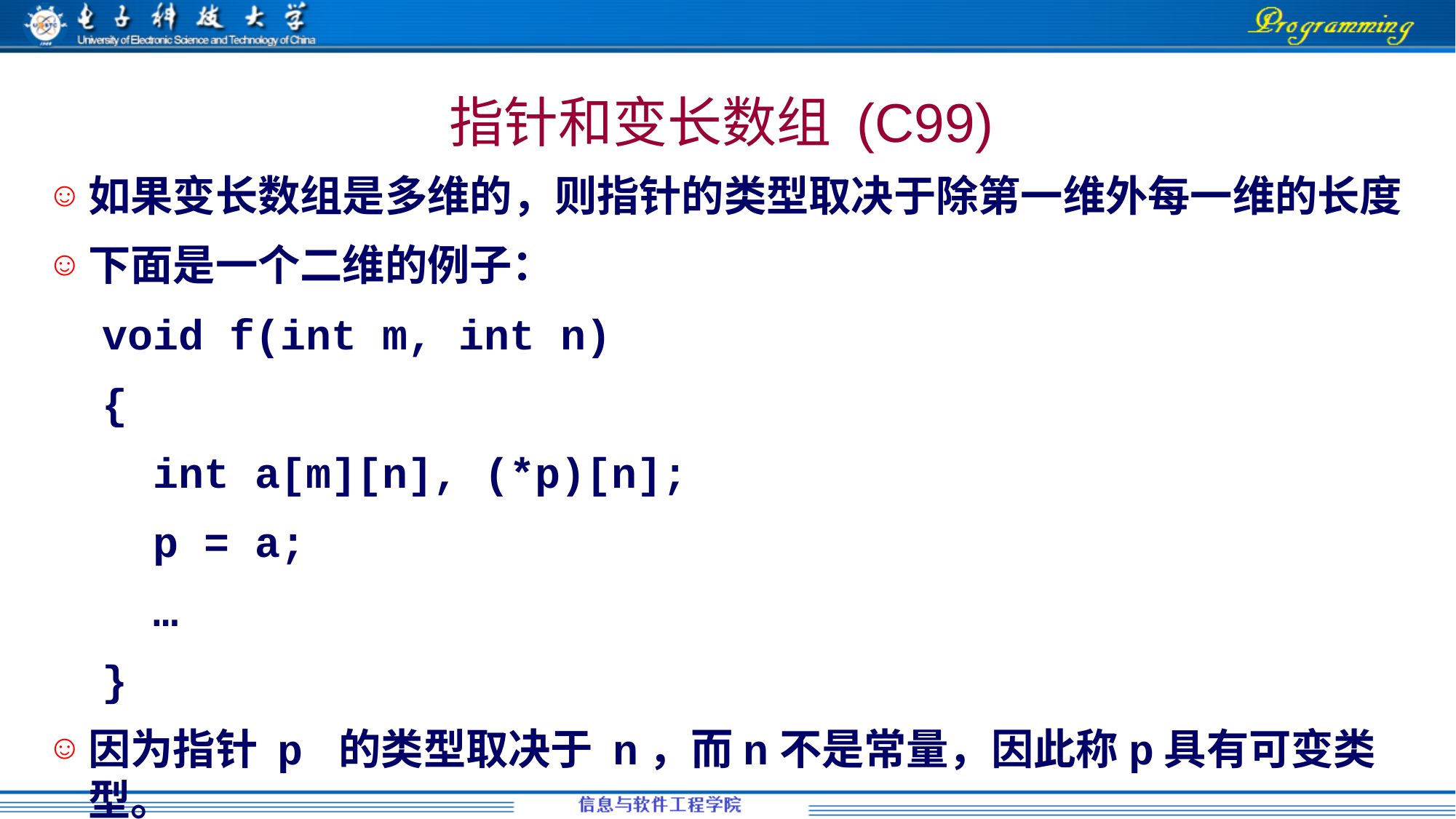

指针和变长数组 (C99)
如果变长数组是多维的，则指针的类型取决于除第一维外每一维的长度
下面是一个二维的例子：
void f(int m, int n)
{
  int a[m][n], (*p)[n];
  p = a;
  …
}
因为指针 p 的类型取决于 n，而n不是常量，因此称p具有可变类型。